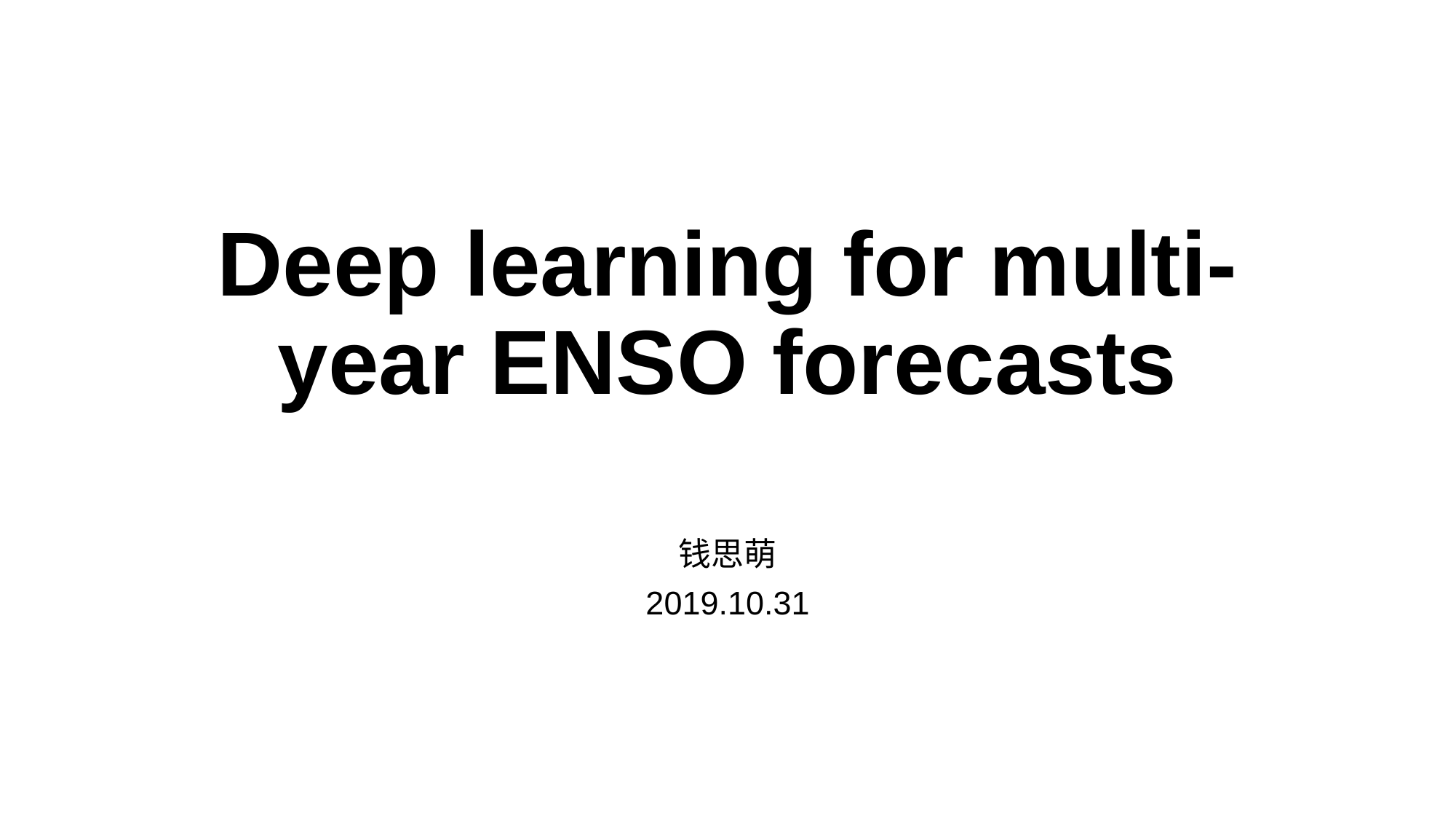

# Deep learning for multi-year ENSO forecasts

钱思萌
2019.10.31